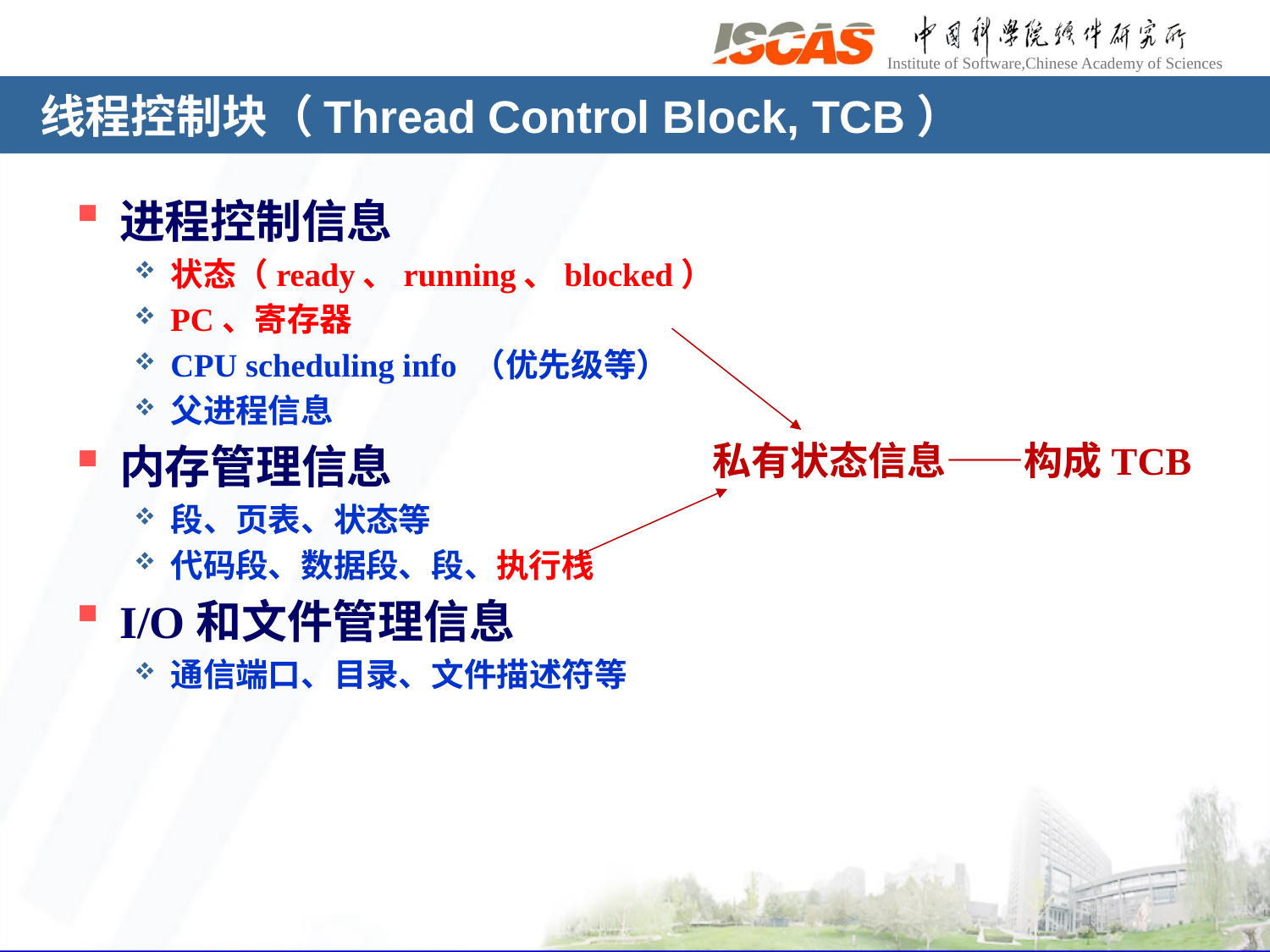

# 线程控制块（Thread Control Block, TCB）
进程控制信息
状态（ready、running、blocked）
PC、寄存器
CPU scheduling info （优先级等）
父进程信息
内存管理信息
段、页表、状态等
代码段、数据段、段、执行栈
I/O和文件管理信息
通信端口、目录、文件描述符等
私有状态信息——构成TCB